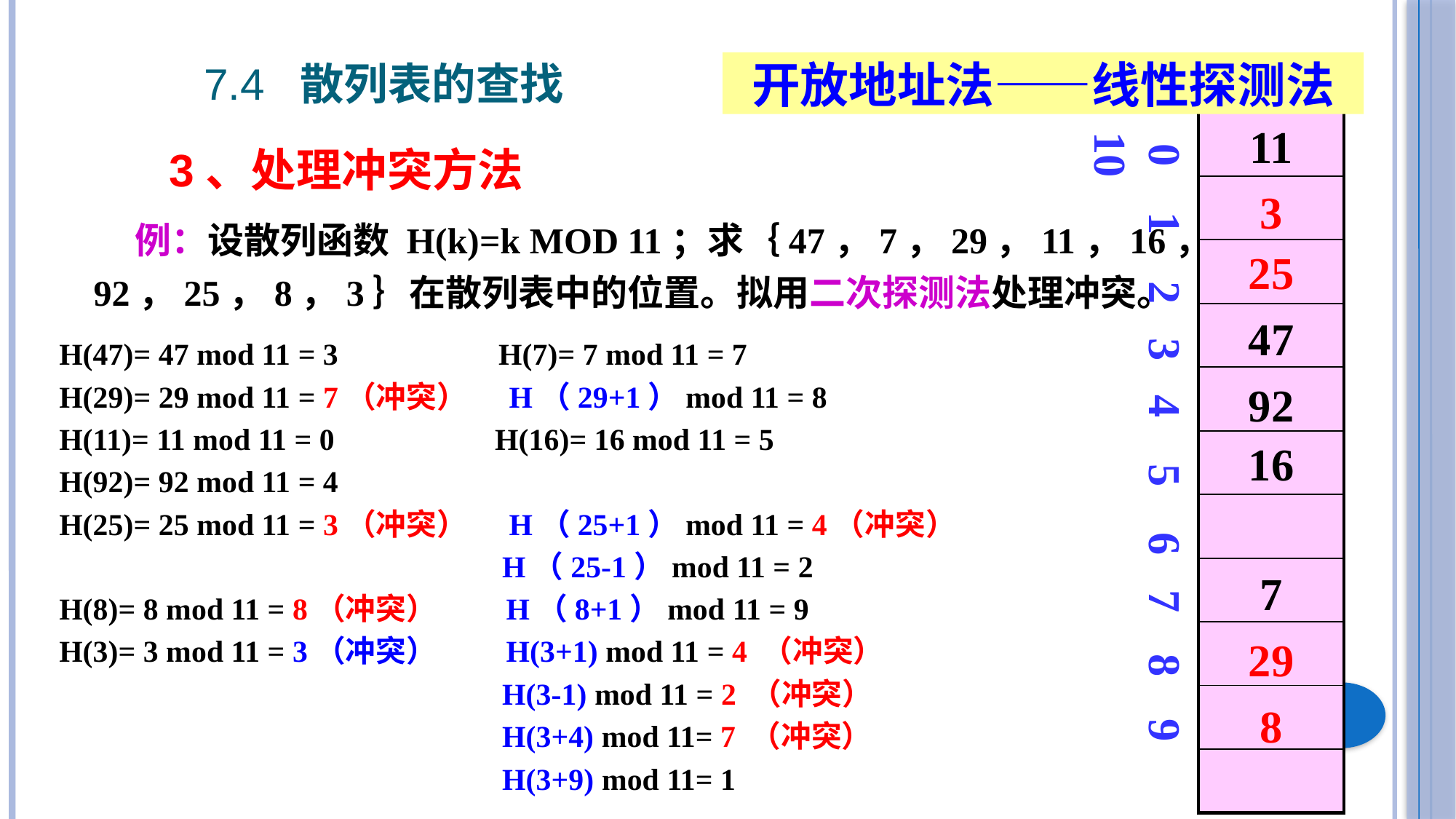

7.4  散列表的查找
开放地址法——线性探测法
3、处理冲突方法
|  |
| --- |
|  |
|  |
|  |
|  |
|  |
|  |
|  |
|  |
|  |
|  |
11
 0    1    2   3   4    5    6   7     8     9   10
3
    例：设散列函数 H(k)=k MOD 11；求｛47，7，29，11，16，
92，25，8，3｝在散列表中的位置。拟用二次探测法处理冲突。
25
47
H(47)= 47 mod 11 = 3                     H(7)= 7 mod 11 = 7
H(29)= 29 mod 11 = 7（冲突）     H（29+1）mod 11 = 8
H(11)= 11 mod 11 = 0                     H(16)= 16 mod 11 = 5
H(92)= 92 mod 11 = 4
H(25)= 25 mod 11 = 3（冲突）     H（25+1）mod 11 = 4（冲突）
                                                          H（25-1）mod 11 = 2
H(8)= 8 mod 11 = 8（冲突）         H（8+1）mod 11 = 9
H(3)= 3 mod 11 = 3（冲突）         H(3+1) mod 11 = 4 （冲突）
                                                          H(3-1) mod 11 = 2 （冲突）
                                                          H(3+4) mod 11= 7 （冲突）
                                                          H(3+9) mod 11= 1
92
16
7
29
8